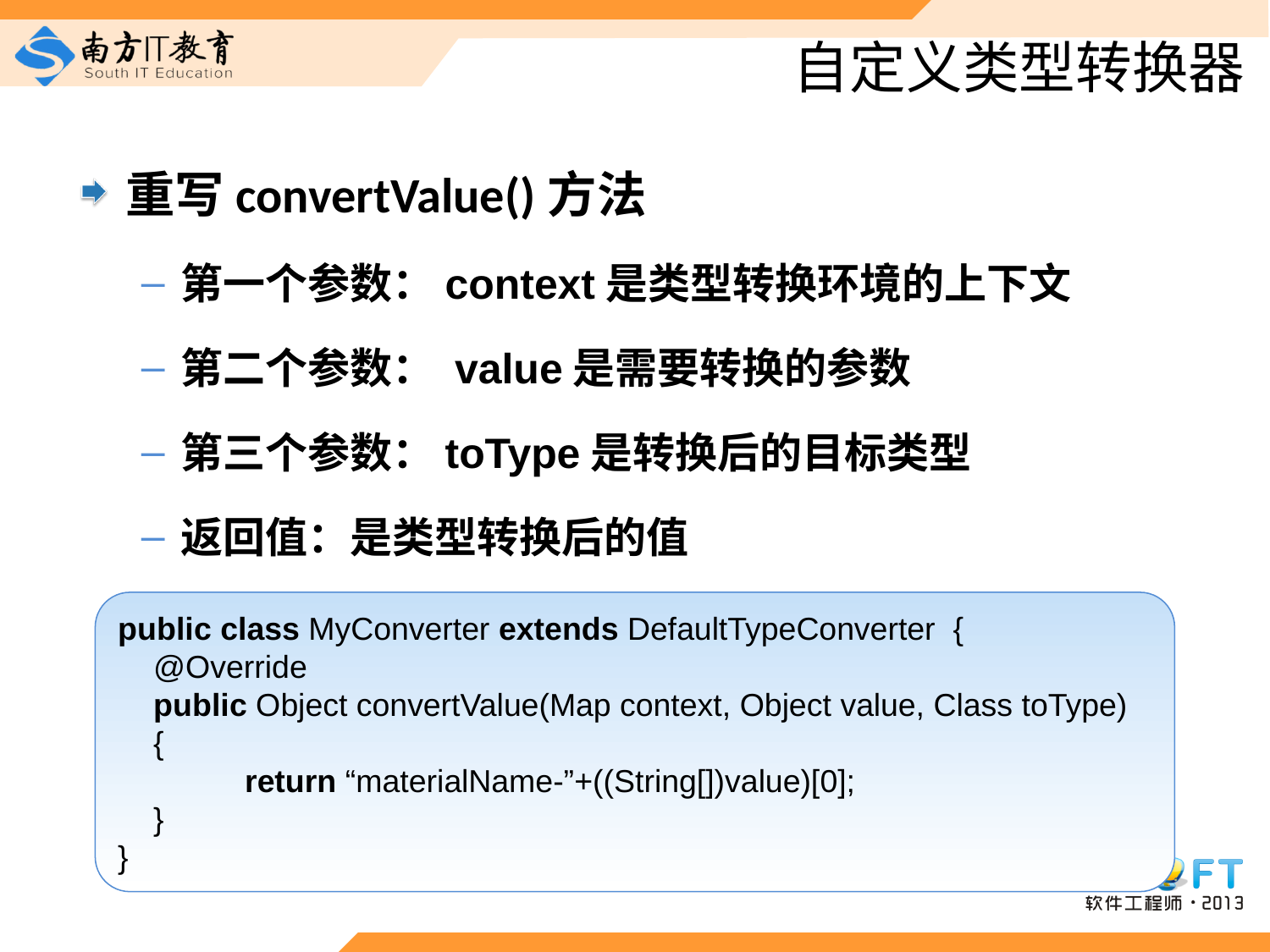

# 自定义类型转换器
重写convertValue()方法
第一个参数：context是类型转换环境的上下文
第二个参数： value是需要转换的参数
第三个参数：toType是转换后的目标类型
返回值：是类型转换后的值

public class MyConverter extends DefaultTypeConverter  {
    @Override
    public Object convertValue(Map context, Object value, Class toType)
    {
	return “materialName-”+((String[])value)[0];
    }
}